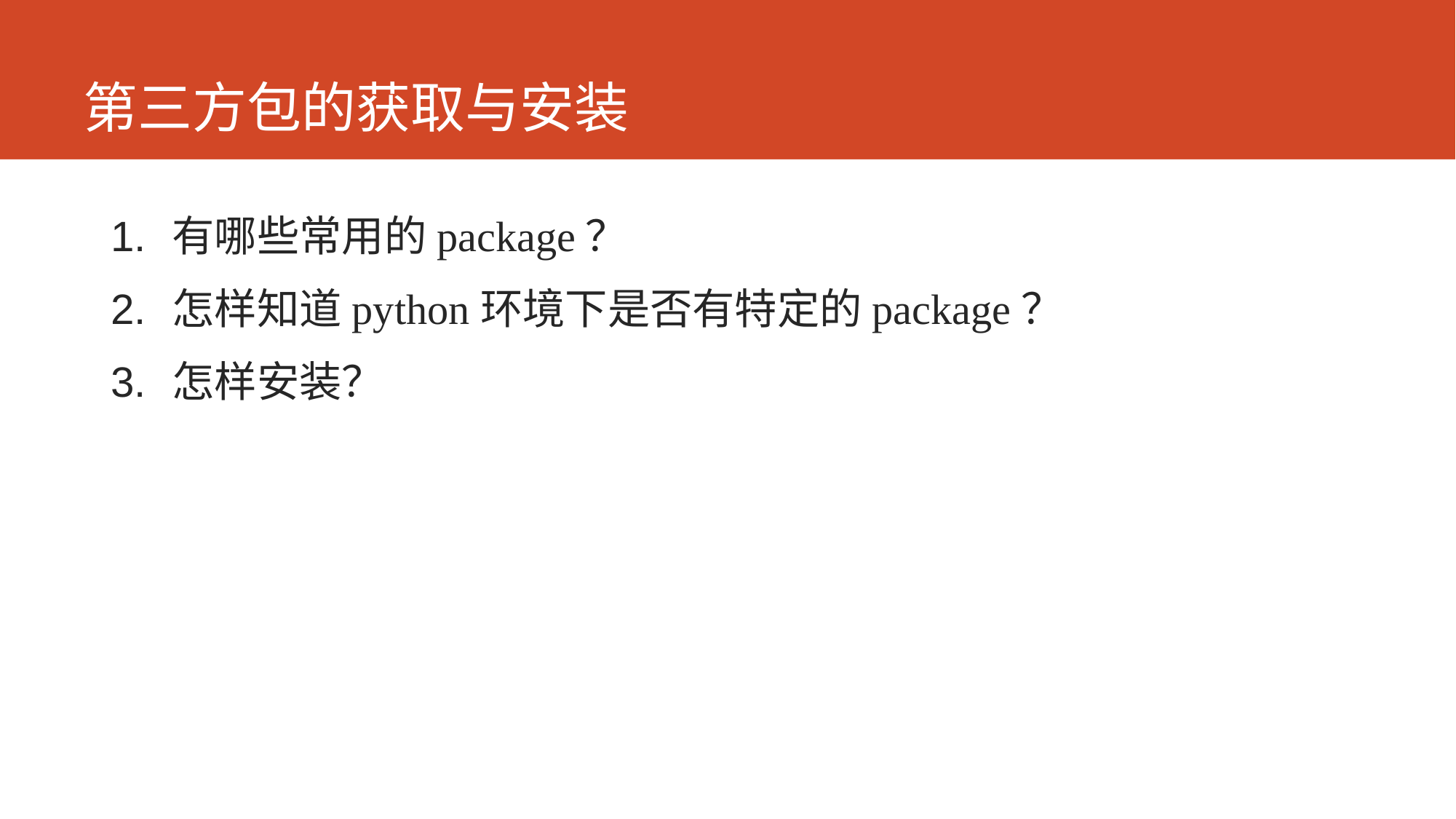

# 第三方包的获取与安装
有哪些常用的package？
怎样知道python环境下是否有特定的package？
怎样安装？